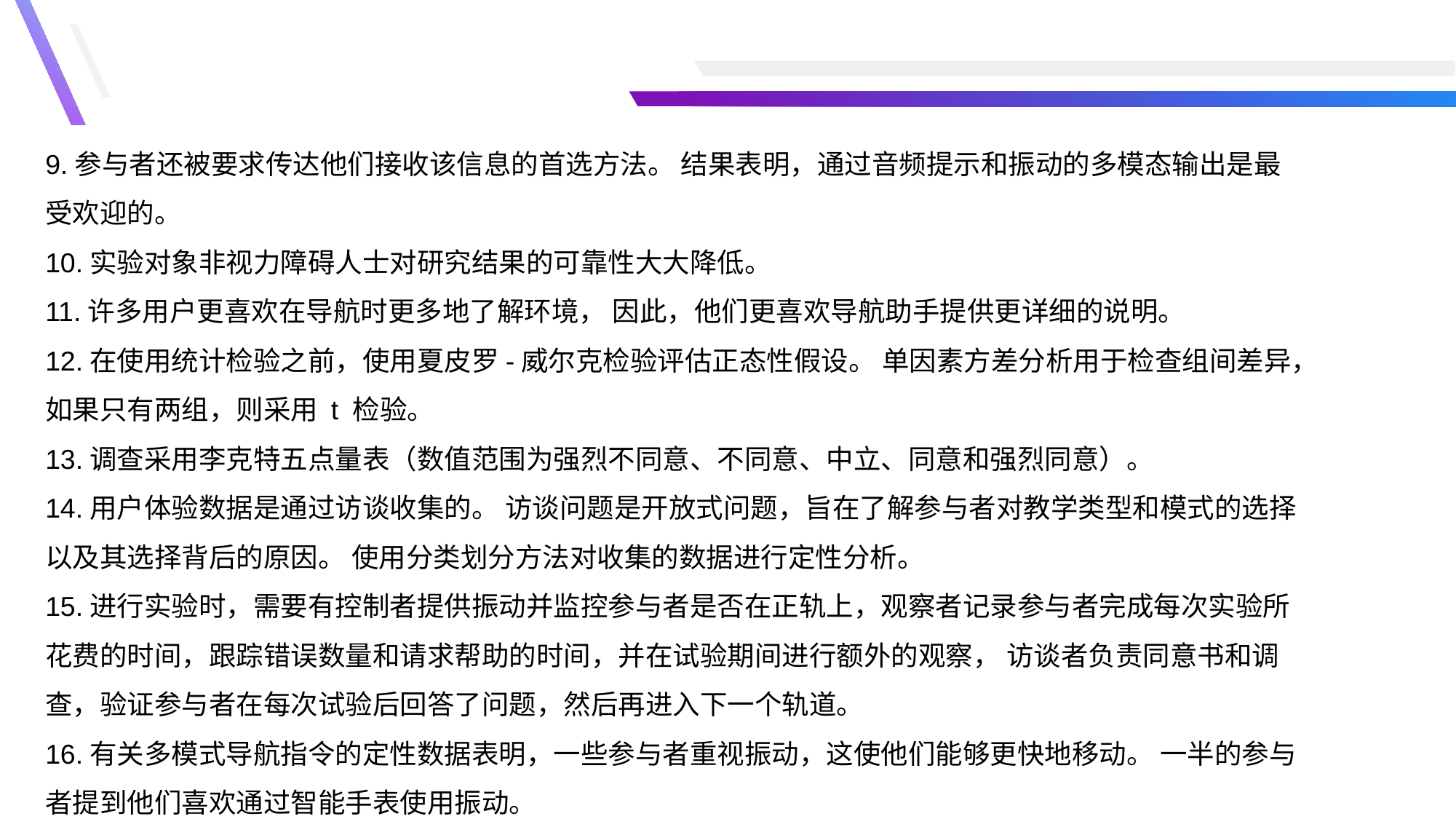

9.参与者还被要求传达他们接收该信息的首选方法。 结果表明，通过音频提示和振动的多模态输出是最受欢迎的。
10.实验对象非视力障碍人士对研究结果的可靠性大大降低。
11.许多用户更喜欢在导航时更多地了解环境， 因此，他们更喜欢导航助手提供更详细的说明。
12.在使用统计检验之前，使用夏皮罗-威尔克检验评估正态性假设。 单因素方差分析用于检查组间差异，如果只有两组，则采用 t 检验。
13.调查采用李克特五点量表（数值范围为强烈不同意、不同意、中立、同意和强烈同意）。
14.用户体验数据是通过访谈收集的。 访谈问题是开放式问题，旨在了解参与者对教学类型和模式的选择以及其选择背后的原因。 使用分类划分方法对收集的数据进行定性分析。
15.进行实验时，需要有控制者提供振动并监控参与者是否在正轨上，观察者记录参与者完成每次实验所花费的时间，跟踪错误数量和请求帮助的时间，并在试验期间进行额外的观察， 访谈者负责同意书和调查，验证参与者在每次试验后回答了问题，然后再进入下一个轨道。
16.有关多模式导航指令的定性数据表明，一些参与者重视振动，这使他们能够更快地移动。 一半的参与者提到他们喜欢通过智能手表使用振动。